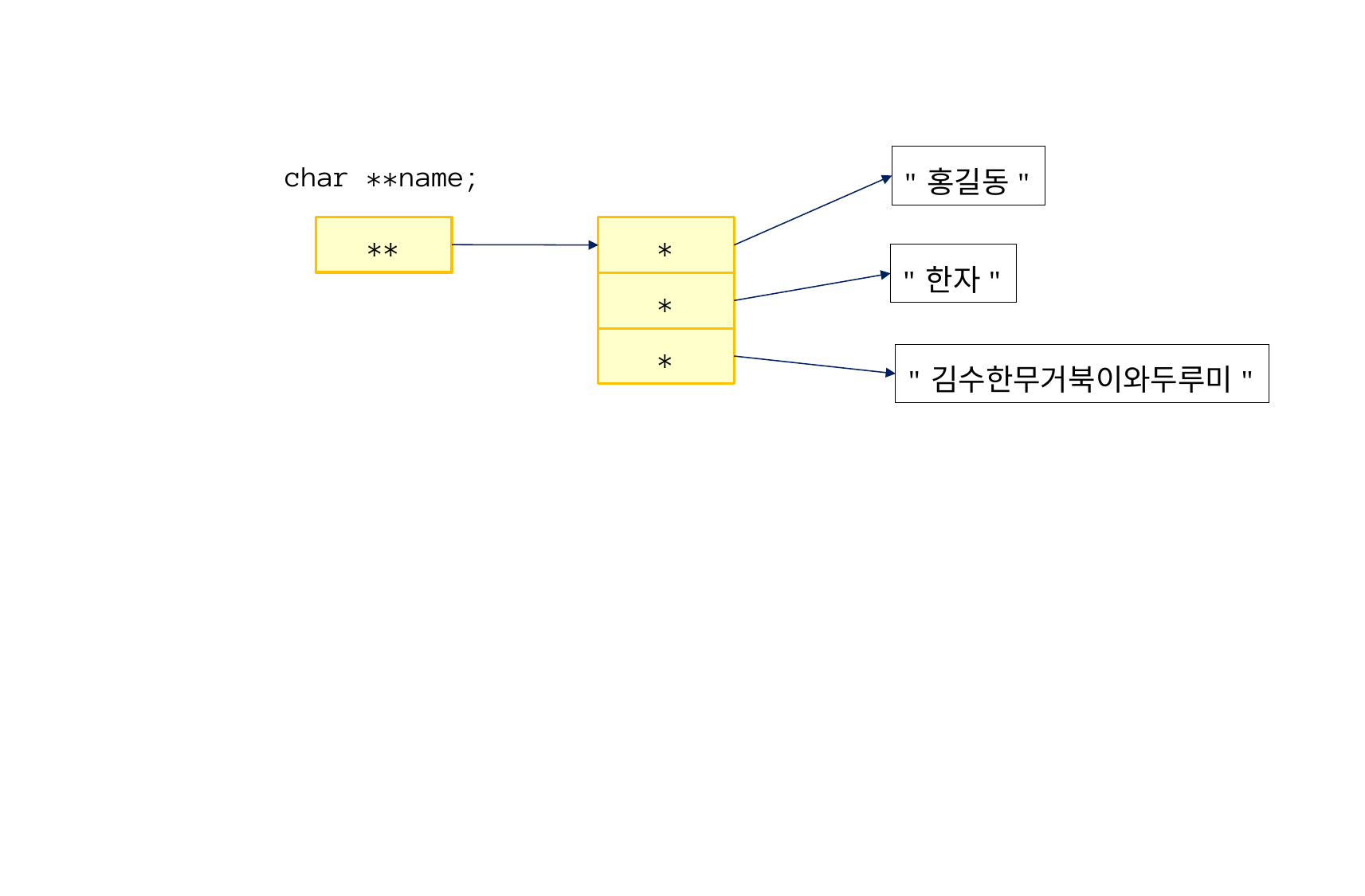

char **name;
"홍길동"
**
*
"한자"
*
*
"김수한무거북이와두루미"